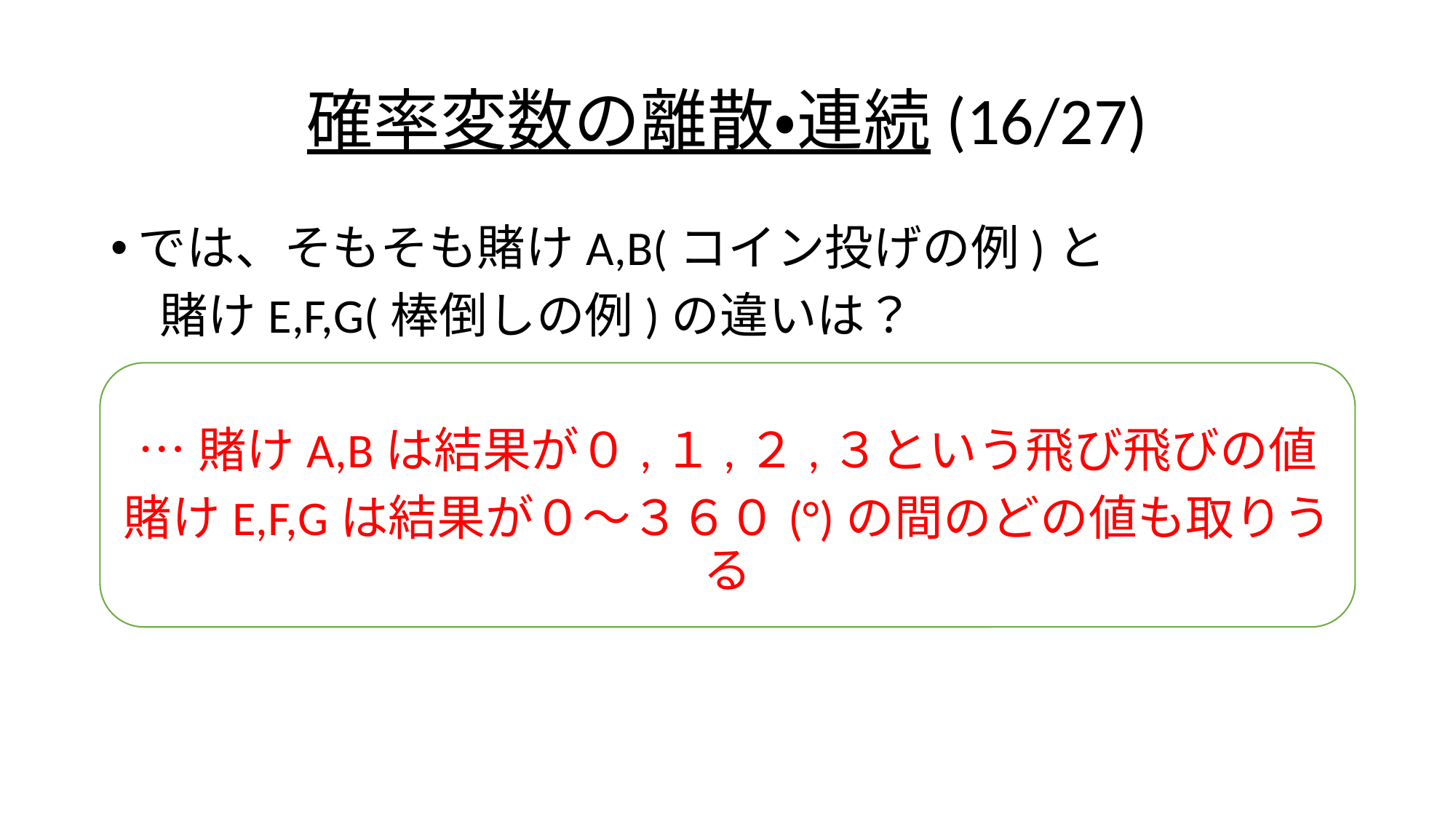

# 確率変数の離散・連続(16/27)
では、そもそも賭けA,B(コイン投げの例)と
　賭けE,F,G(棒倒しの例)の違いは？

…賭けA,Bは結果が０,１,２,３という飛び飛びの値
賭けE,F,Gは結果が０～３６０(°)の間のどの値も取りうる